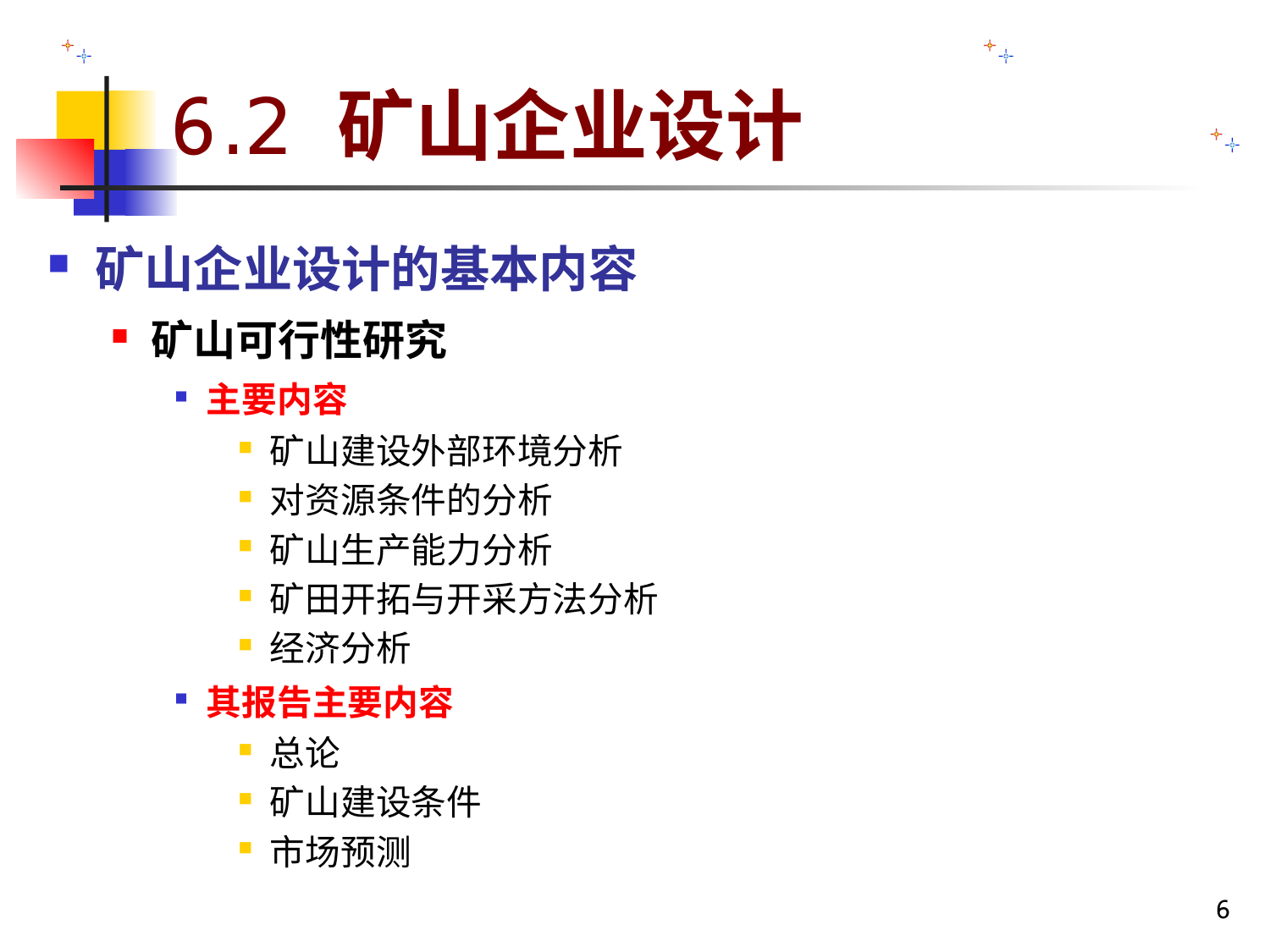

# 6.2 矿山企业设计
矿山企业设计的基本内容
矿山可行性研究
主要内容
矿山建设外部环境分析
对资源条件的分析
矿山生产能力分析
矿田开拓与开采方法分析
经济分析
其报告主要内容
总论
矿山建设条件
市场预测
6